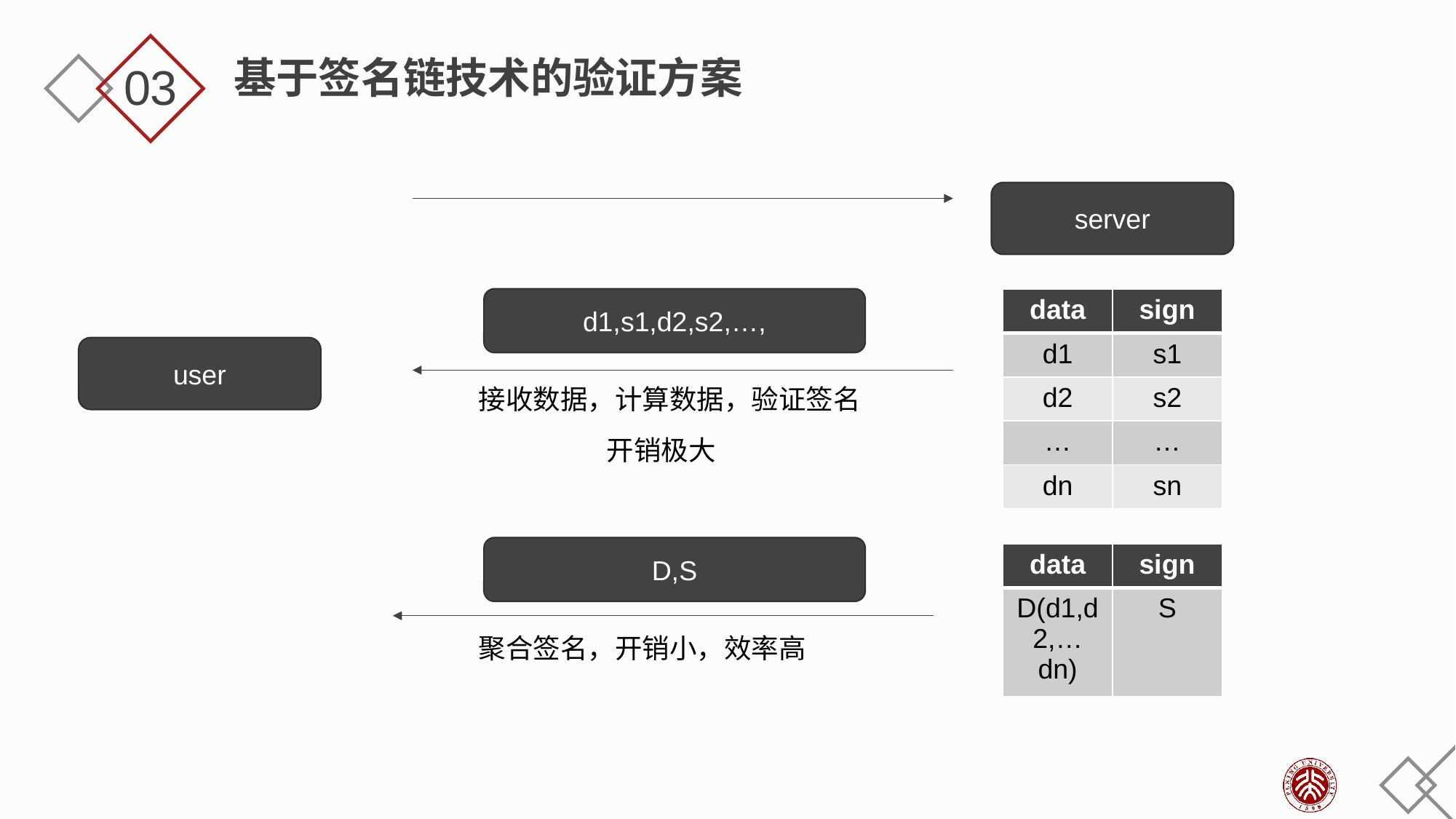

基于签名链技术的验证方案
03

server
d1,s1,d2,s2,…,
| data | sign |
| --- | --- |
| d1 | s1 |
| d2 | s2 |
| … | … |
| dn | sn |
user
接收数据，计算数据，验证签名
开销极大
D,S
| data | sign |
| --- | --- |
| D(d1,d2,…dn) | S |
聚合签名，开销小，效率高
15